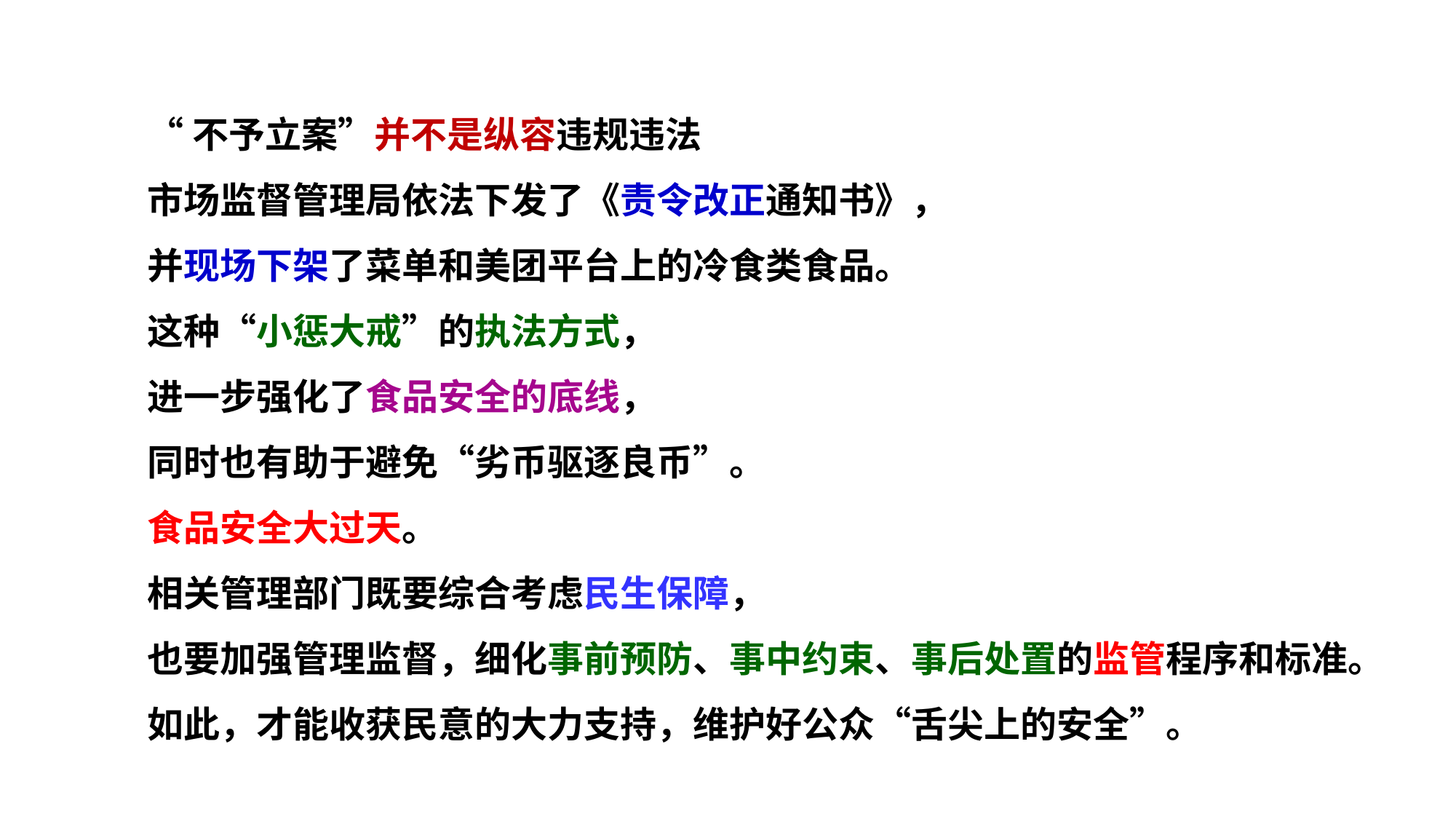

“不予立案”并不是纵容违规违法
市场监督管理局依法下发了《责令改正通知书》，
并现场下架了菜单和美团平台上的冷食类食品。
这种“小惩大戒”的执法方式，
进一步强化了食品安全的底线，
同时也有助于避免“劣币驱逐良币”。
食品安全大过天。
相关管理部门既要综合考虑民生保障，
也要加强管理监督，细化事前预防、事中约束、事后处置的监管程序和标准。
如此，才能收获民意的大力支持，维护好公众“舌尖上的安全”。